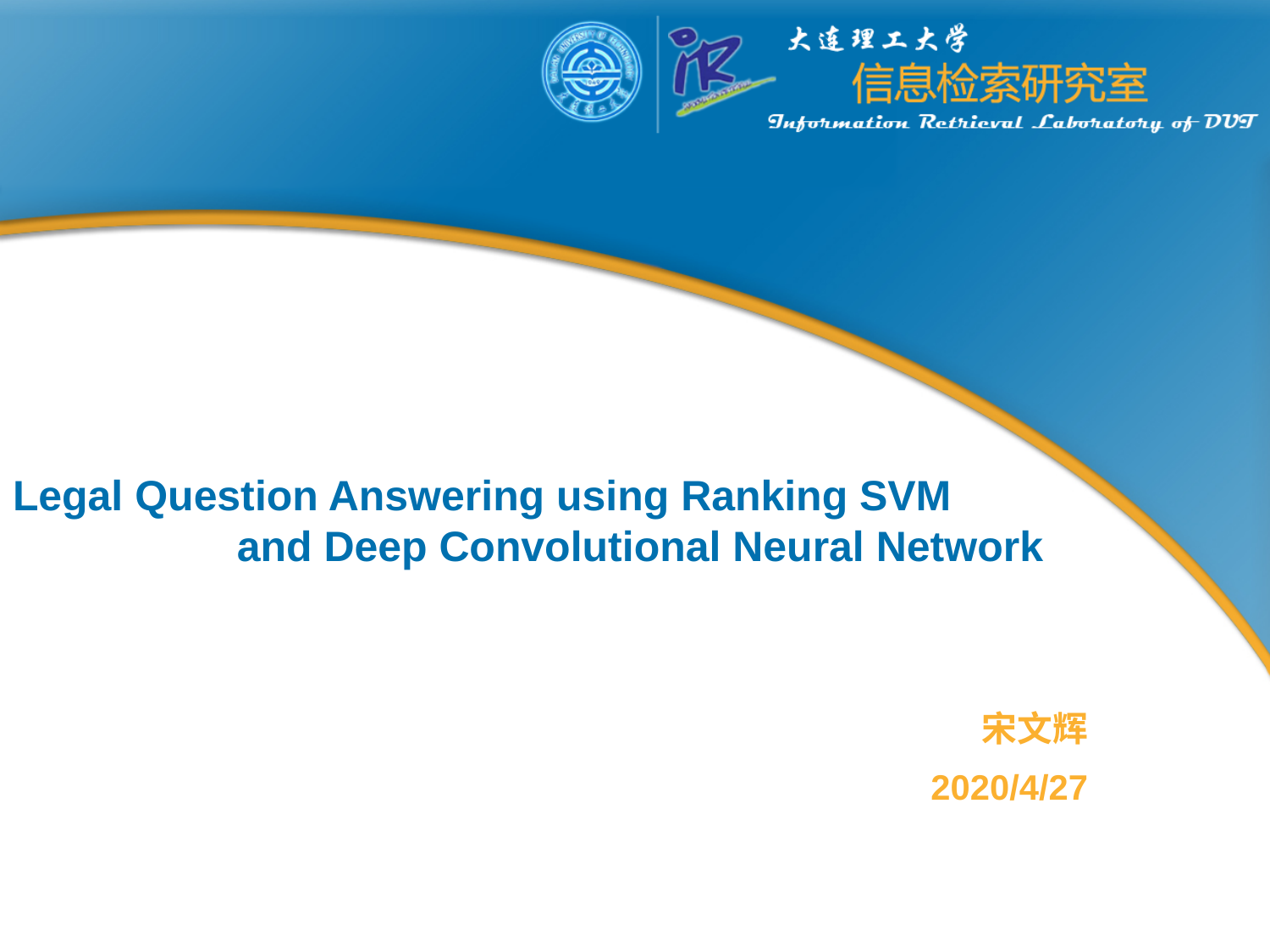

# Legal Question Answering using Ranking SVM and Deep Convolutional Neural Network
宋文辉
2020/4/27